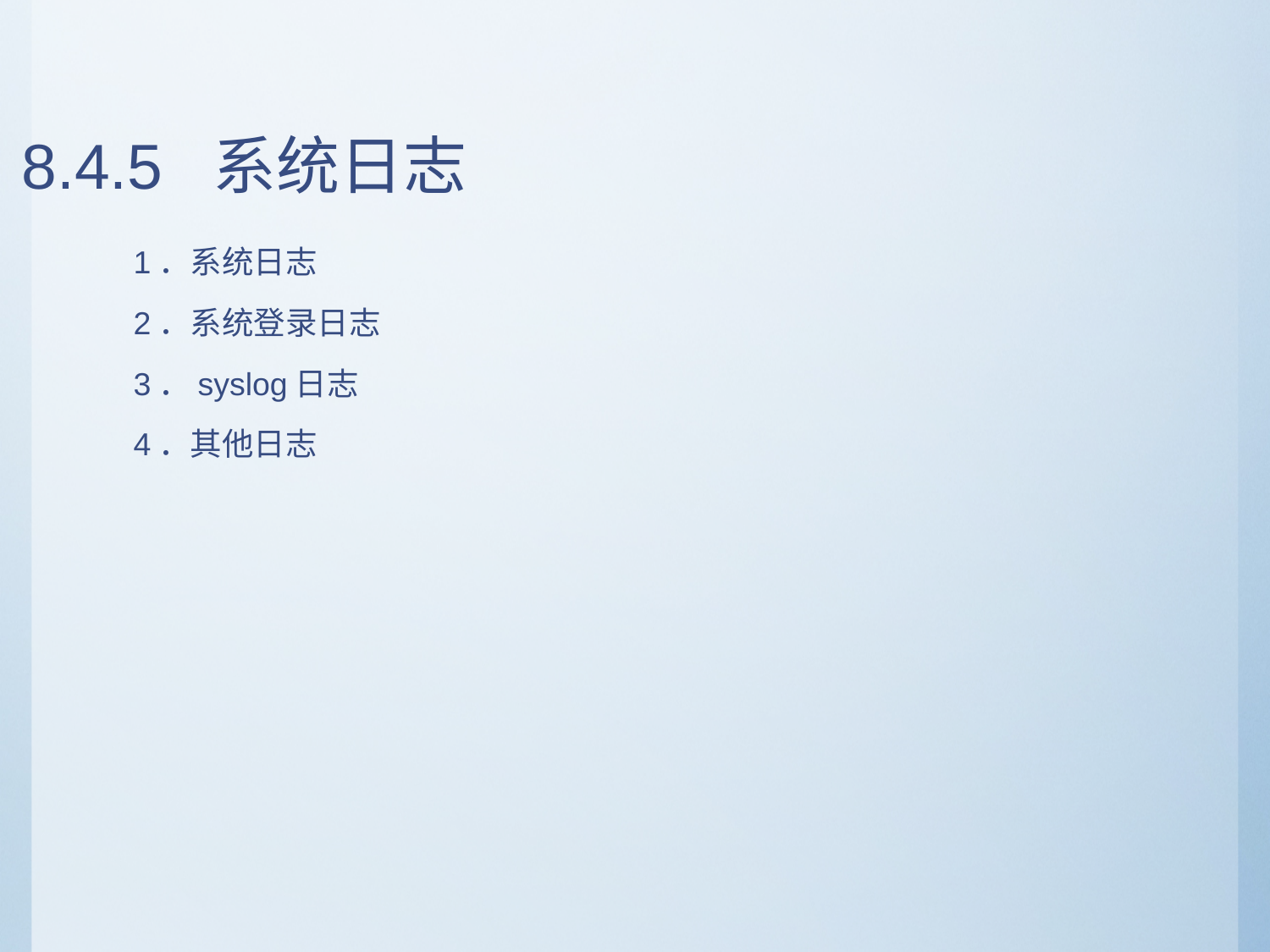

# 8.4.5  系统日志
1．系统日志
2．系统登录日志
3．syslog日志
4．其他日志